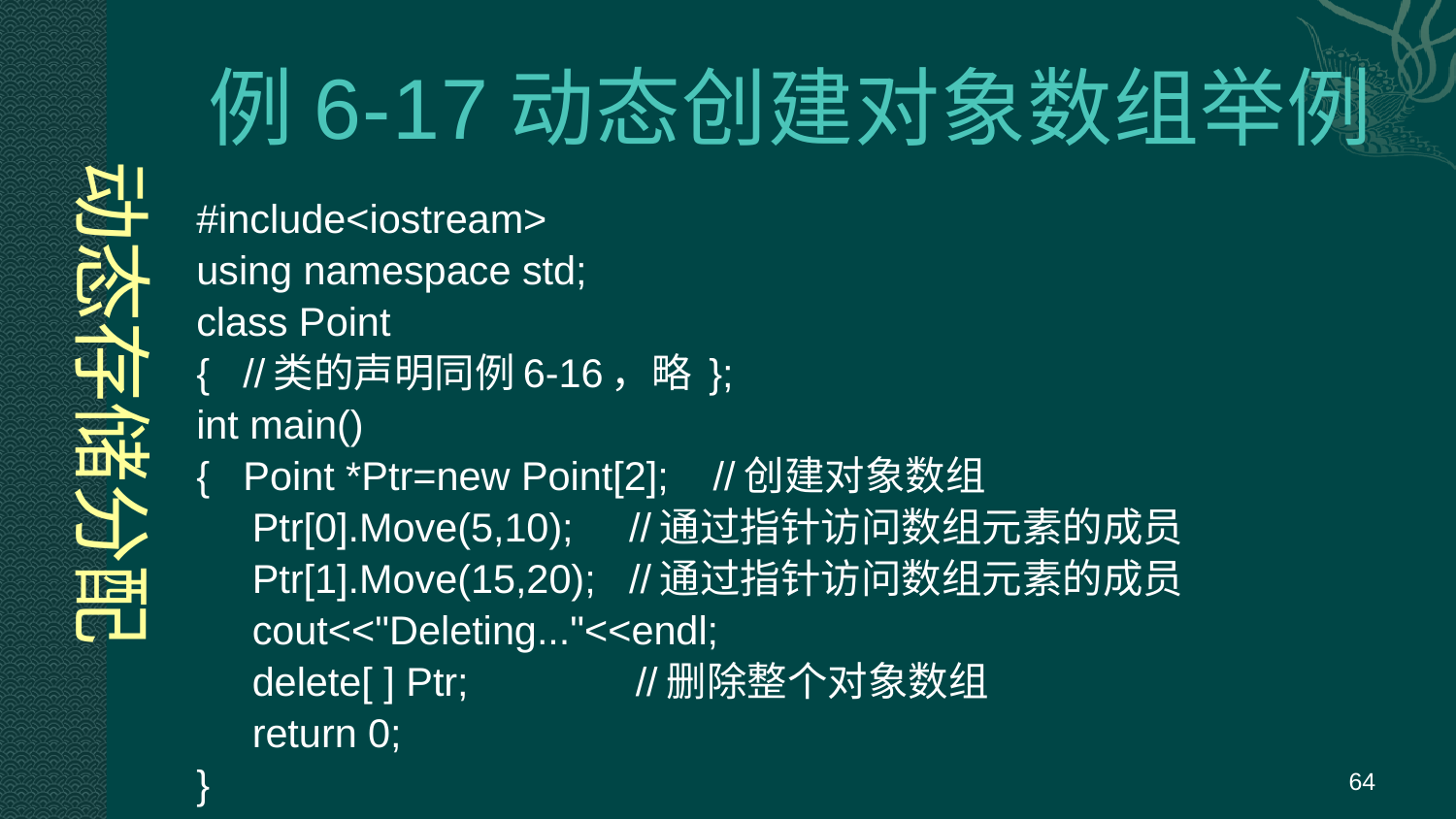

# 例6-17动态创建对象数组举例
    动态存储分配
#include<iostream>
using namespace std;
class Point
{   //类的声明同例6-16，略 };
int main()
{   Point *Ptr=new Point[2];    //创建对象数组
     Ptr[0].Move(5,10);     //通过指针访问数组元素的成员
     Ptr[1].Move(15,20);   //通过指针访问数组元素的成员
     cout<<"Deleting..."<<endl;
     delete[ ] Ptr;               //删除整个对象数组
     return 0;
}
64